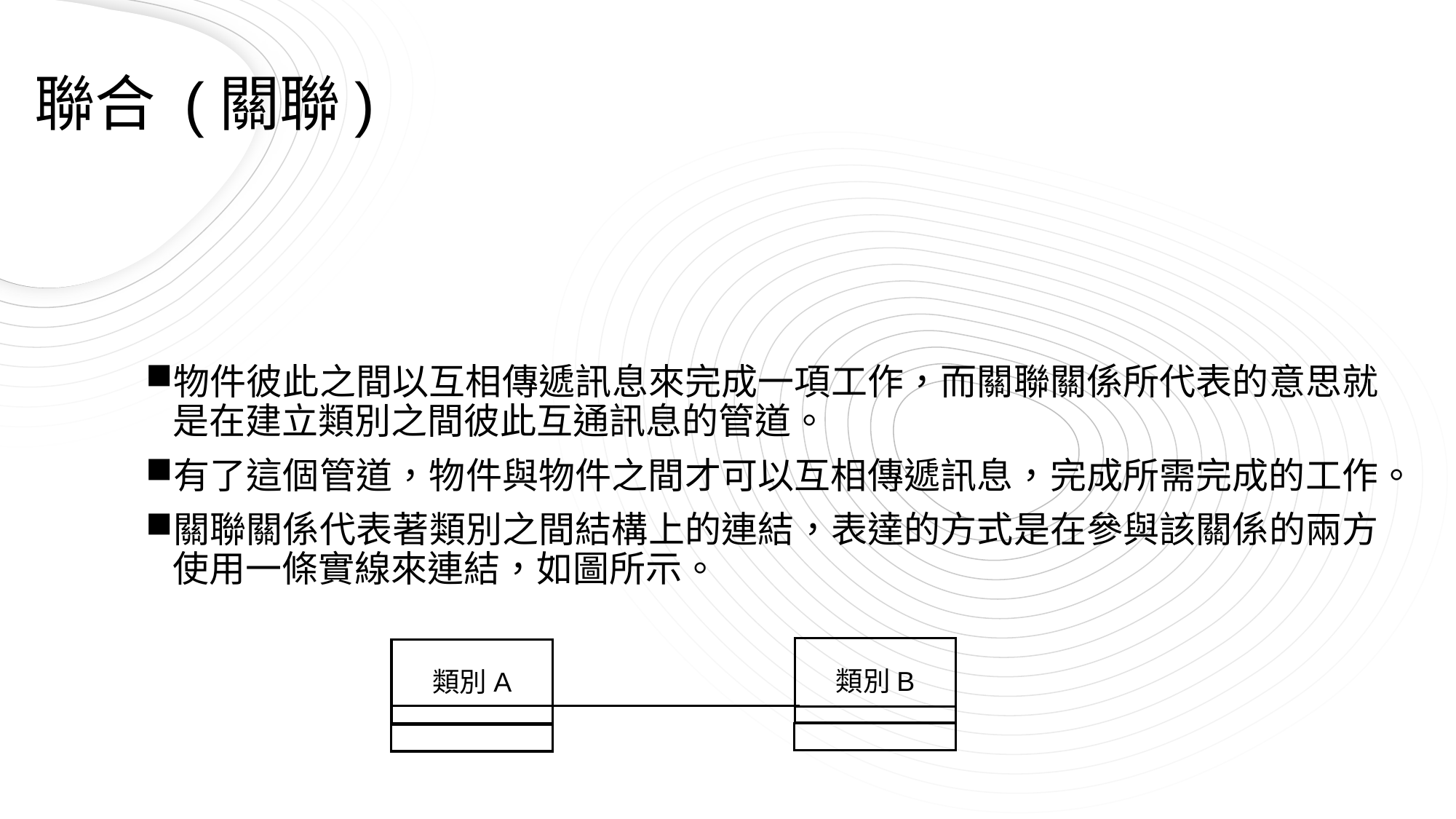

聯合 (關聯)
物件彼此之間以互相傳遞訊息來完成一項工作，而關聯關係所代表的意思就是在建立類別之間彼此互通訊息的管道。
有了這個管道，物件與物件之間才可以互相傳遞訊息，完成所需完成的工作。
關聯關係代表著類別之間結構上的連結，表達的方式是在參與該關係的兩方使用一條實線來連結，如圖所示。
類別B

類別A